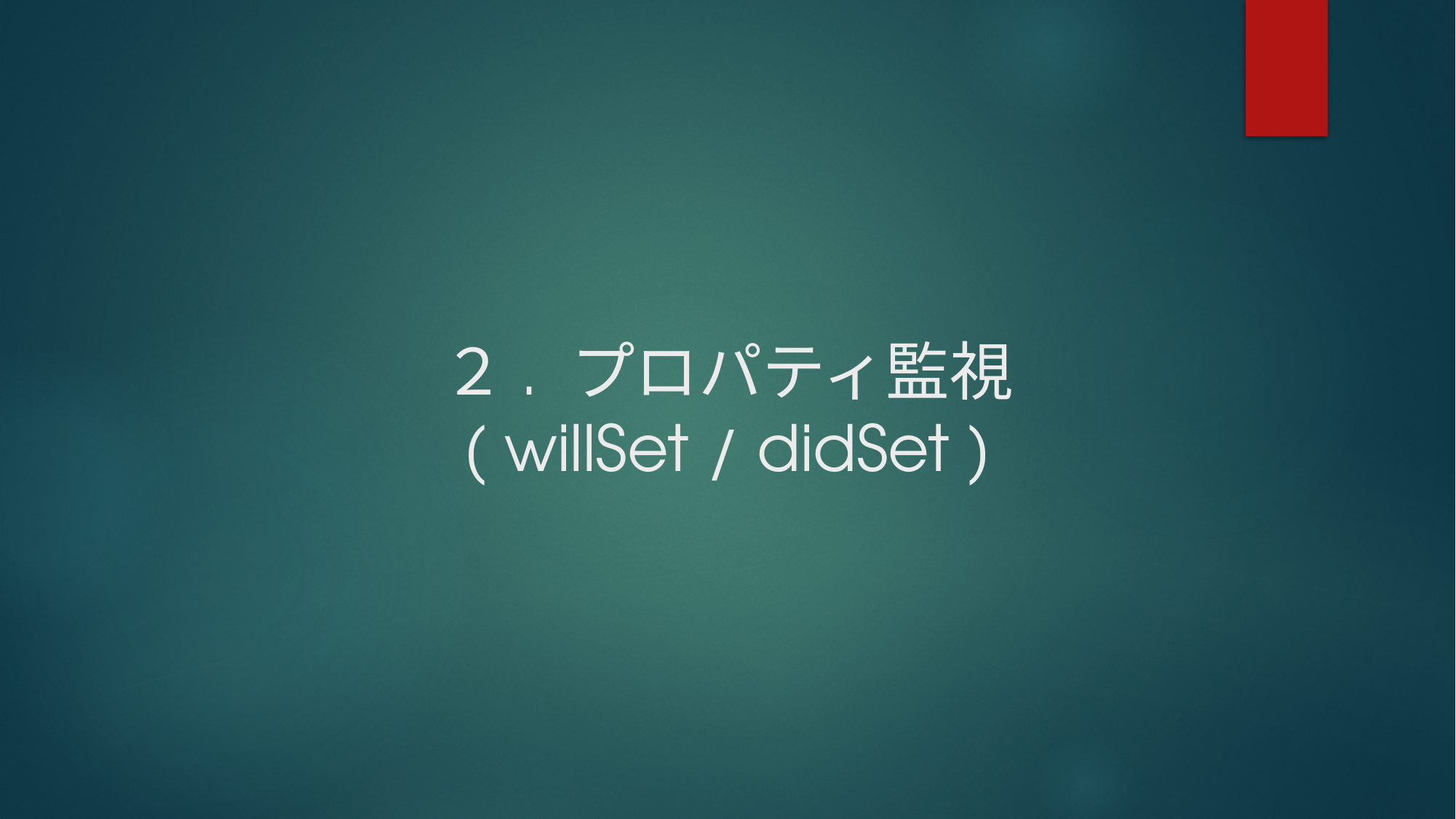

# ２. プロパティ監視 ( willSet / didSet )